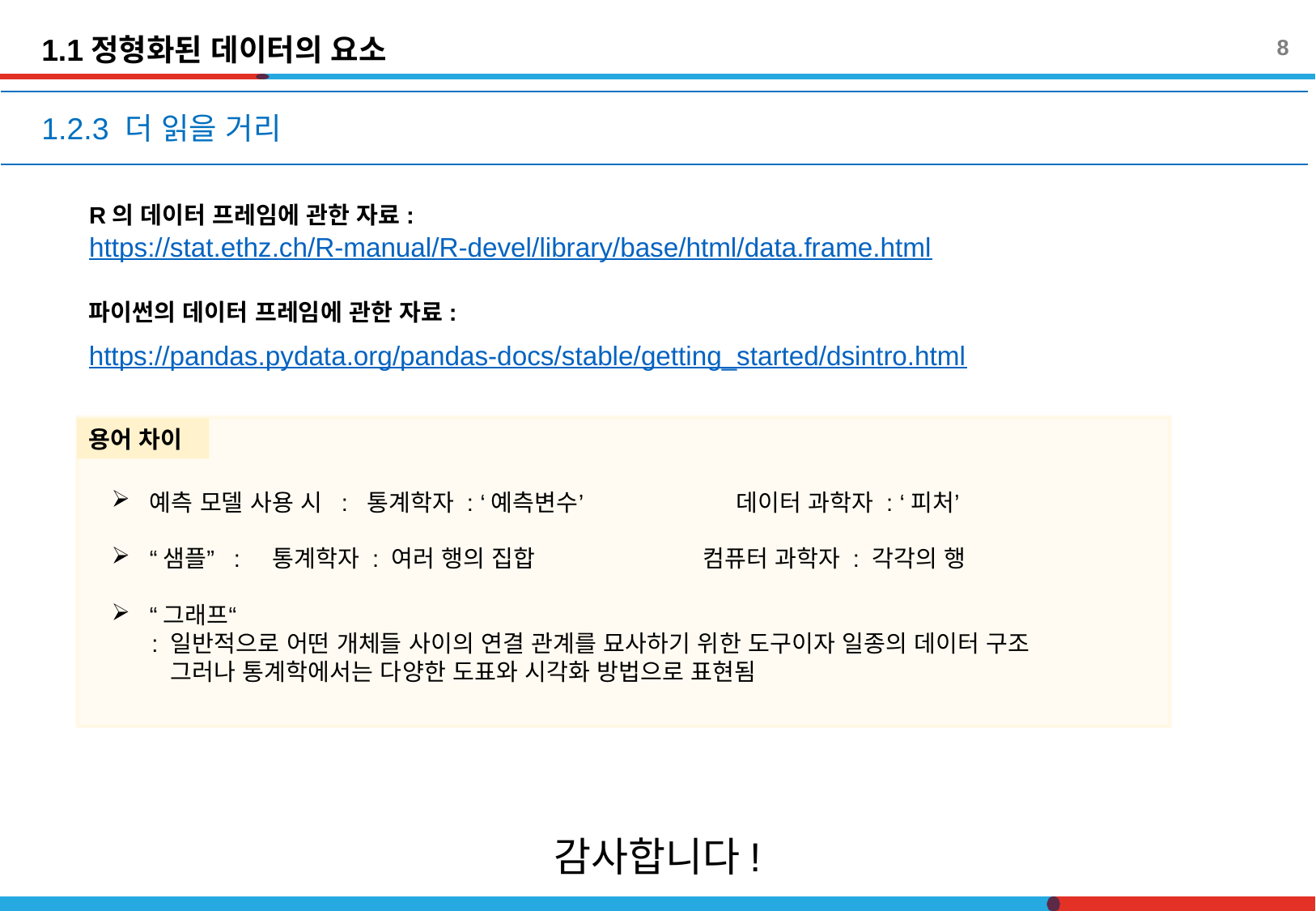

1.1정형화된 데이터의 요소
8
1.2.3 더 읽을 거리
R의 데이터 프레임에 관한 자료:
https://stat.ethz.ch/R-manual/R-devel/library/base/html/data.frame.html
파이썬의 데이터 프레임에 관한 자료:
https://pandas.pydata.org/pandas-docs/stable/getting_started/dsintro.html

용어 차이
예측 모델 사용 시  :  통계학자 : ‘예측변수’                       데이터 과학자 : ‘피처’

“샘플”  :    통계학자 : 여러 행의 집합                         컴퓨터 과학자 : 각각의 행

“그래프“
      : 일반적으로 어떤 개체들 사이의 연결 관계를 묘사하기 위한 도구이자 일종의 데이터 구조
        그러나 통계학에서는 다양한 도표와 시각화 방법으로 표현됨

감사합니다!